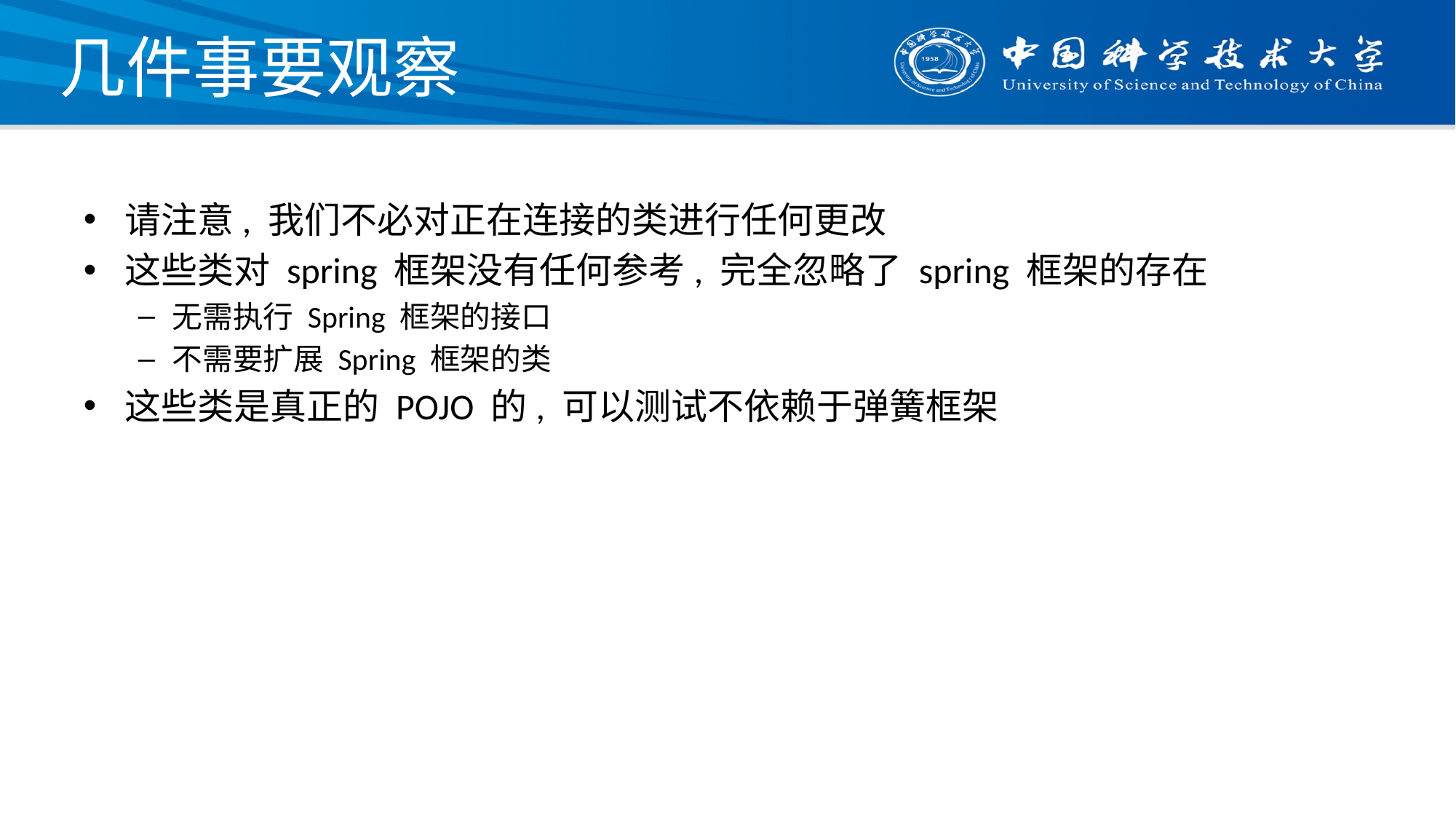

# 几件事要观察
请注意, 我们不必对正在连接的类进行任何更改
这些类对 spring 框架没有任何参考, 完全忽略了 spring 框架的存在
无需执行 Spring 框架的接口
不需要扩展 Spring 框架的类
这些类是真正的 POJO 的, 可以测试不依赖于弹簧框架